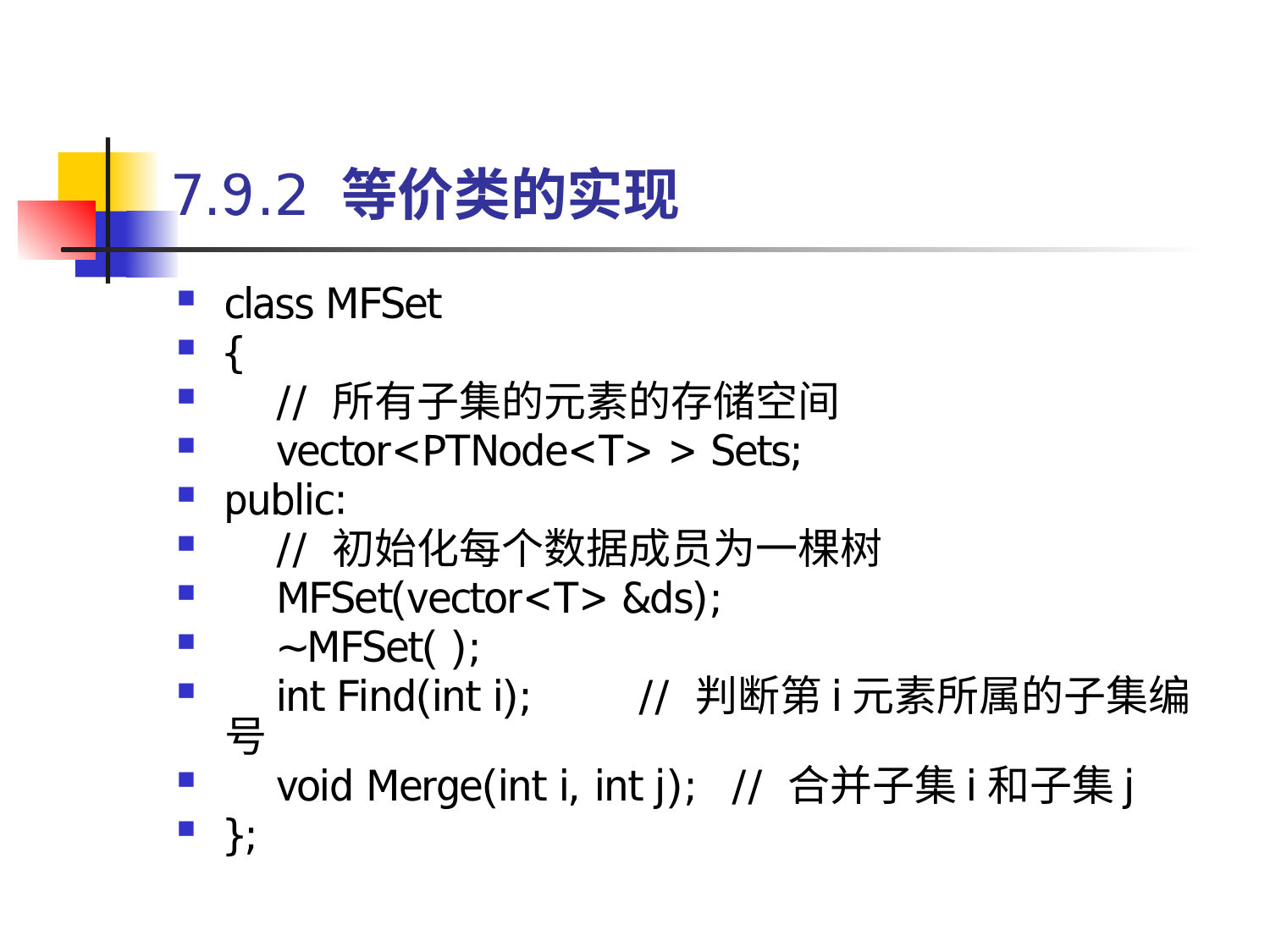

# 7.9.2 等价类的实现
class MFSet
{
    // 所有子集的元素的存储空间
    vector<PTNode<T> > Sets;
public:
    // 初始化每个数据成员为一棵树
    MFSet(vector<T> &ds);
    ~MFSet( );
    int Find(int i);        // 判断第i元素所属的子集编号
    void Merge(int i, int j);  	// 合并子集i和子集j
};